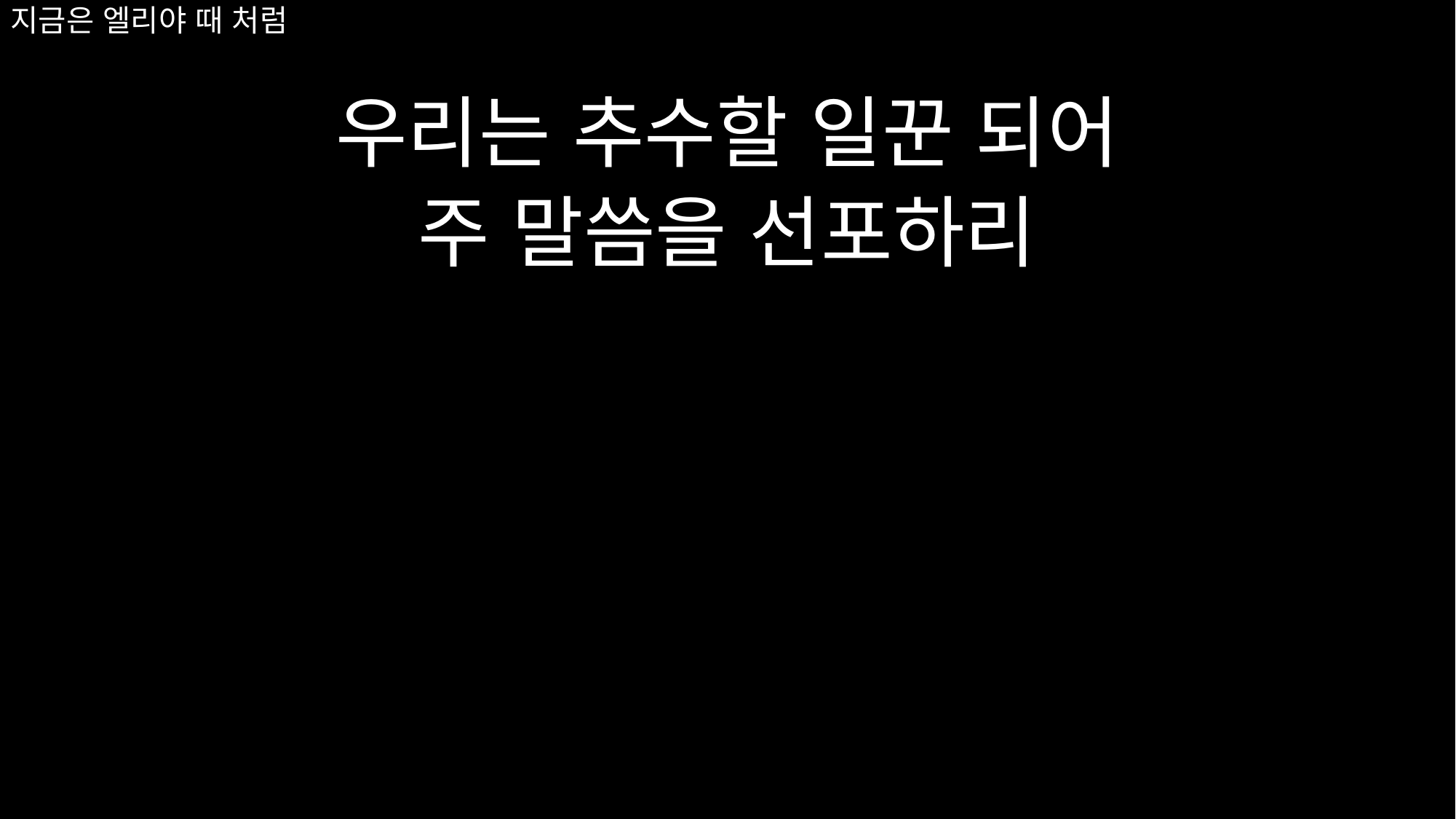

# 지금은 엘리야 때 처럼
우리는 추수할 일꾼 되어
주 말씀을 선포하리